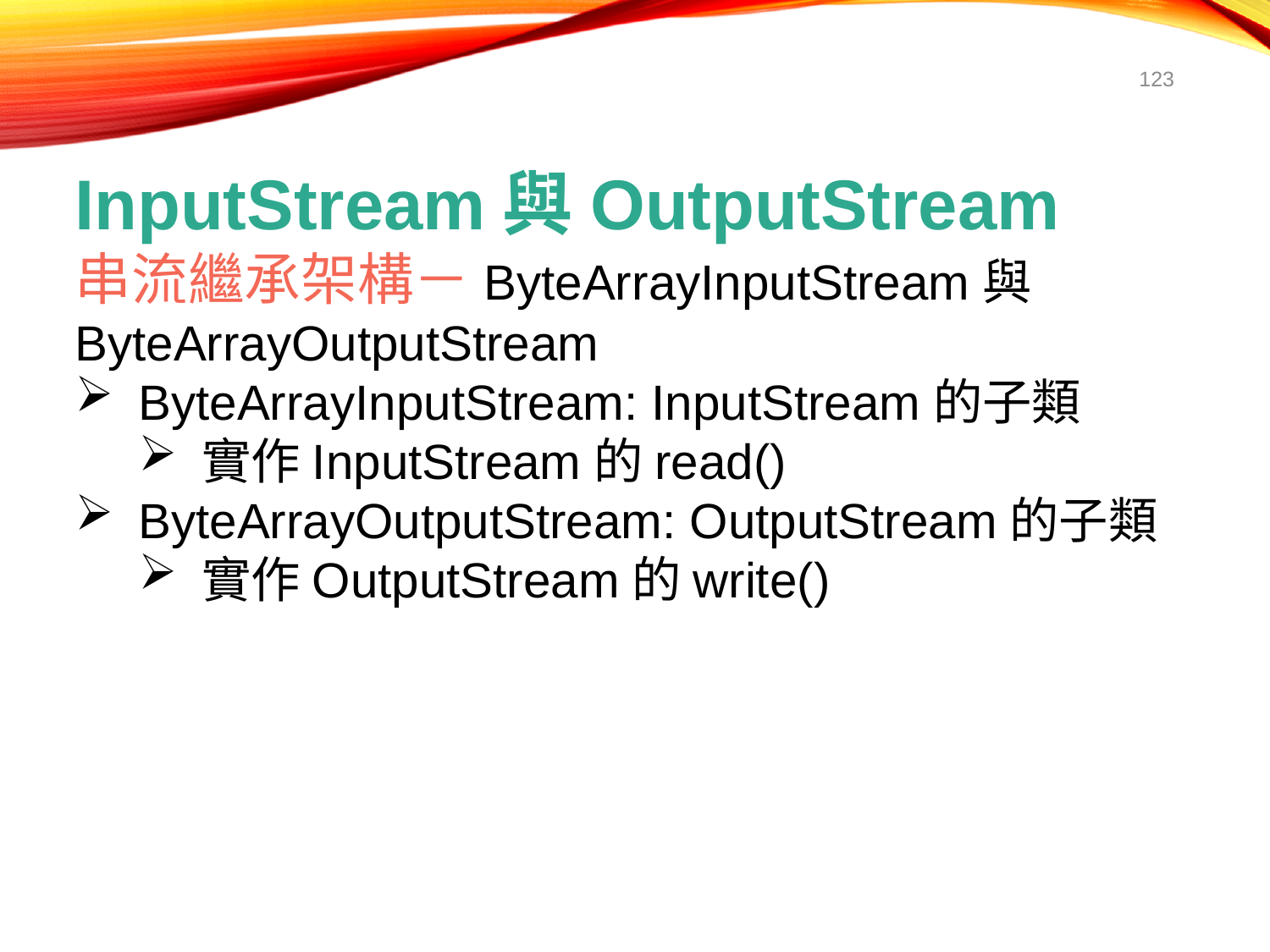

123
InputStream與OutputStream
串流繼承架構－ByteArrayInputStream與ByteArrayOutputStream
ByteArrayInputStream: InputStream的子類
實作InputStream的read()
ByteArrayOutputStream: OutputStream的子類
實作OutputStream的write()